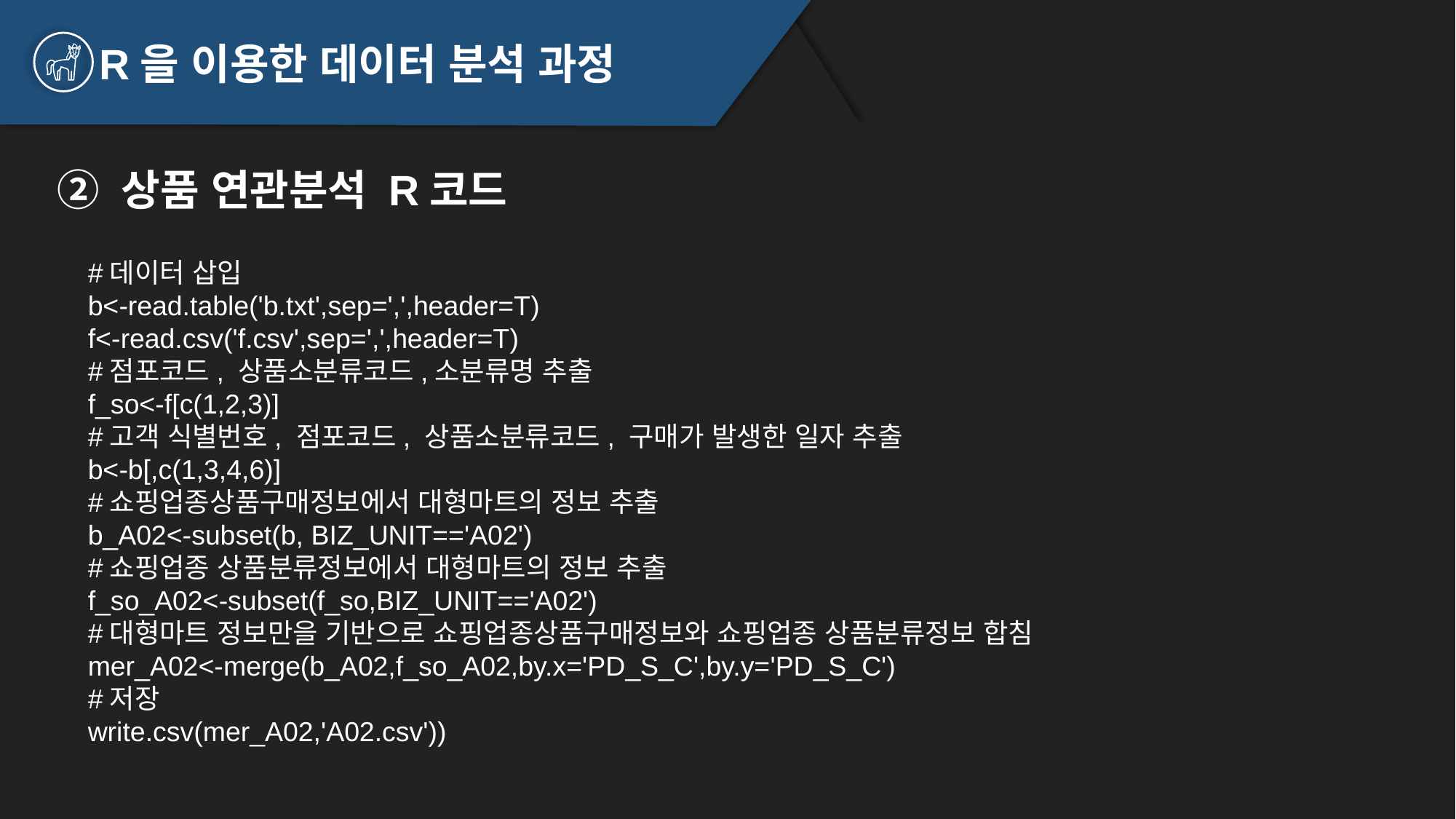

R을 이용한 데이터 분석 과정
② 상품 연관분석 R코드
#데이터 삽입
b<-read.table('b.txt',sep=',',header=T)
f<-read.csv('f.csv',sep=',',header=T)
#점포코드, 상품소분류코드,소분류명 추출
f_so<-f[c(1,2,3)]
#고객 식별번호, 점포코드, 상품소분류코드, 구매가 발생한 일자 추출
b<-b[,c(1,3,4,6)]
#쇼핑업종상품구매정보에서 대형마트의 정보 추출
b_A02<-subset(b, BIZ_UNIT=='A02')
#쇼핑업종 상품분류정보에서 대형마트의 정보 추출
f_so_A02<-subset(f_so,BIZ_UNIT=='A02')
#대형마트 정보만을 기반으로 쇼핑업종상품구매정보와 쇼핑업종 상품분류정보 합침
mer_A02<-merge(b_A02,f_so_A02,by.x='PD_S_C',by.y='PD_S_C')
#저장
write.csv(mer_A02,'A02.csv'))